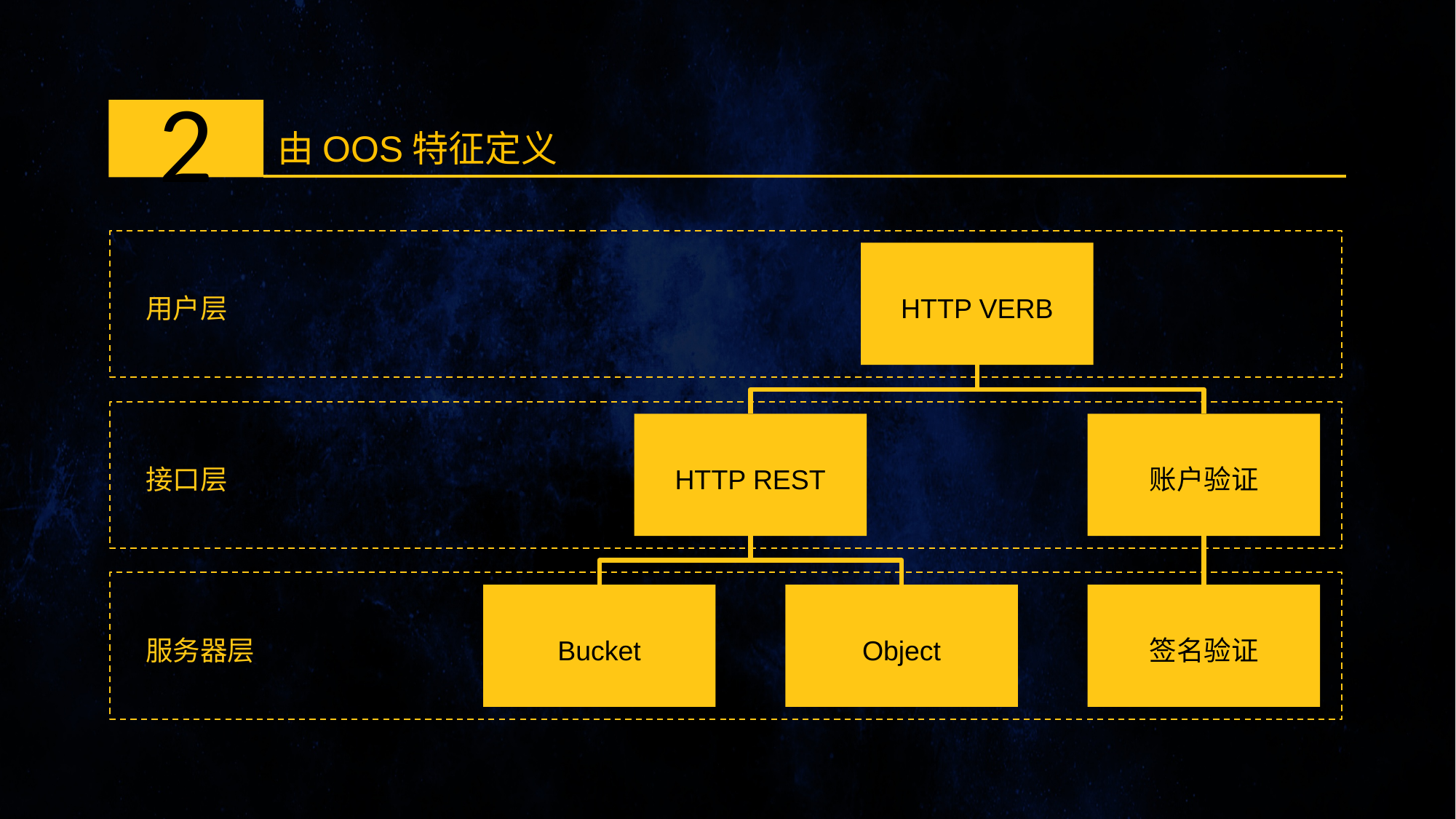

2
由OOS特征定义
用户层
HTTP VERB

接口层
HTTP REST
账户验证

服务器层
Bucket
Object
签名验证